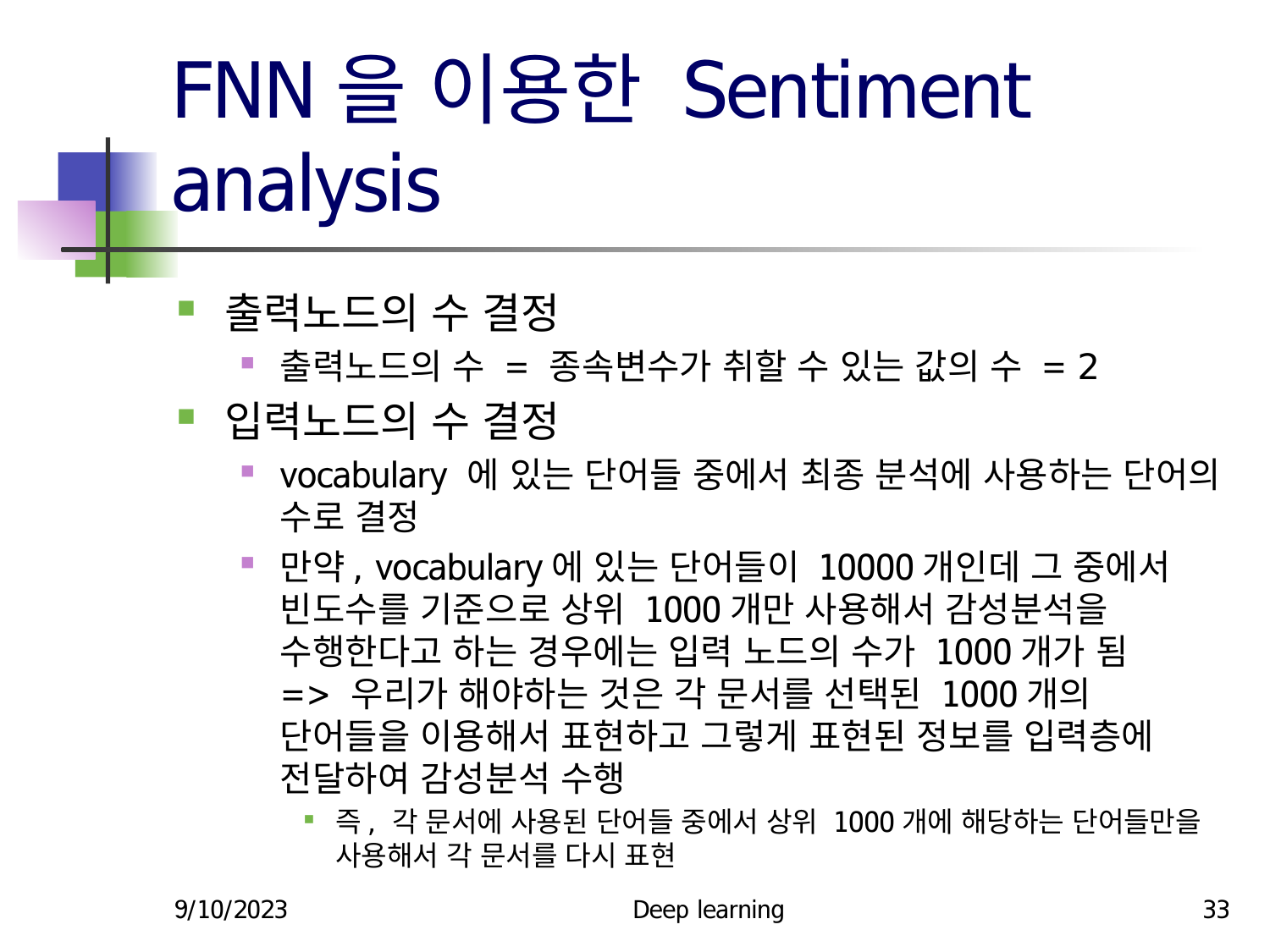

# FNN을 이용한 Sentiment analysis
출력노드의 수 결정
출력노드의 수 = 종속변수가 취할 수 있는 값의 수 = 2
입력노드의 수 결정
vocabulary 에 있는 단어들 중에서 최종 분석에 사용하는 단어의 수로 결정
만약, vocabulary에 있는 단어들이 10000개인데 그 중에서 빈도수를 기준으로 상위 1000개만 사용해서 감성분석을 수행한다고 하는 경우에는 입력 노드의 수가 1000개가 됨
=> 우리가 해야하는 것은 각 문서를 선택된 1000개의 단어들을 이용해서 표현하고 그렇게 표현된 정보를 입력층에 전달하여 감성분석 수행
즉, 각 문서에 사용된 단어들 중에서 상위 1000개에 해당하는 단어들만을 사용해서 각 문서를 다시 표현
9/10/2023
Deep learning
33